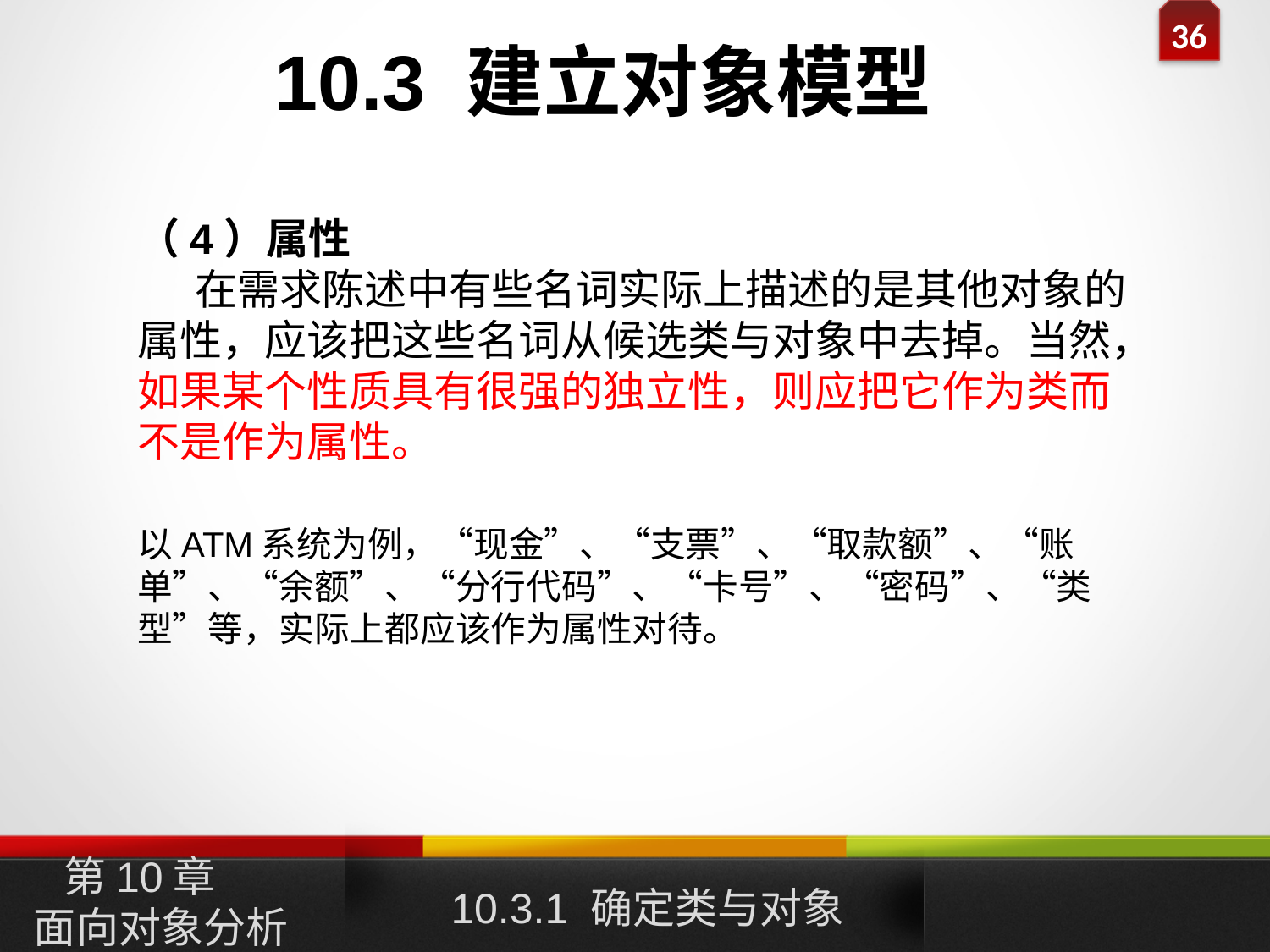

10.3 建立对象模型
（4）属性
     在需求陈述中有些名词实际上描述的是其他对象的属性，应该把这些名词从候选类与对象中去掉。当然，如果某个性质具有很强的独立性，则应把它作为类而不是作为属性。
以ATM系统为例，“现金”、“支票”、“取款额”、“账单”、“余额”、“分行代码”、“卡号”、“密码”、“类型”等，实际上都应该作为属性对待。
10.3.1 确定类与对象